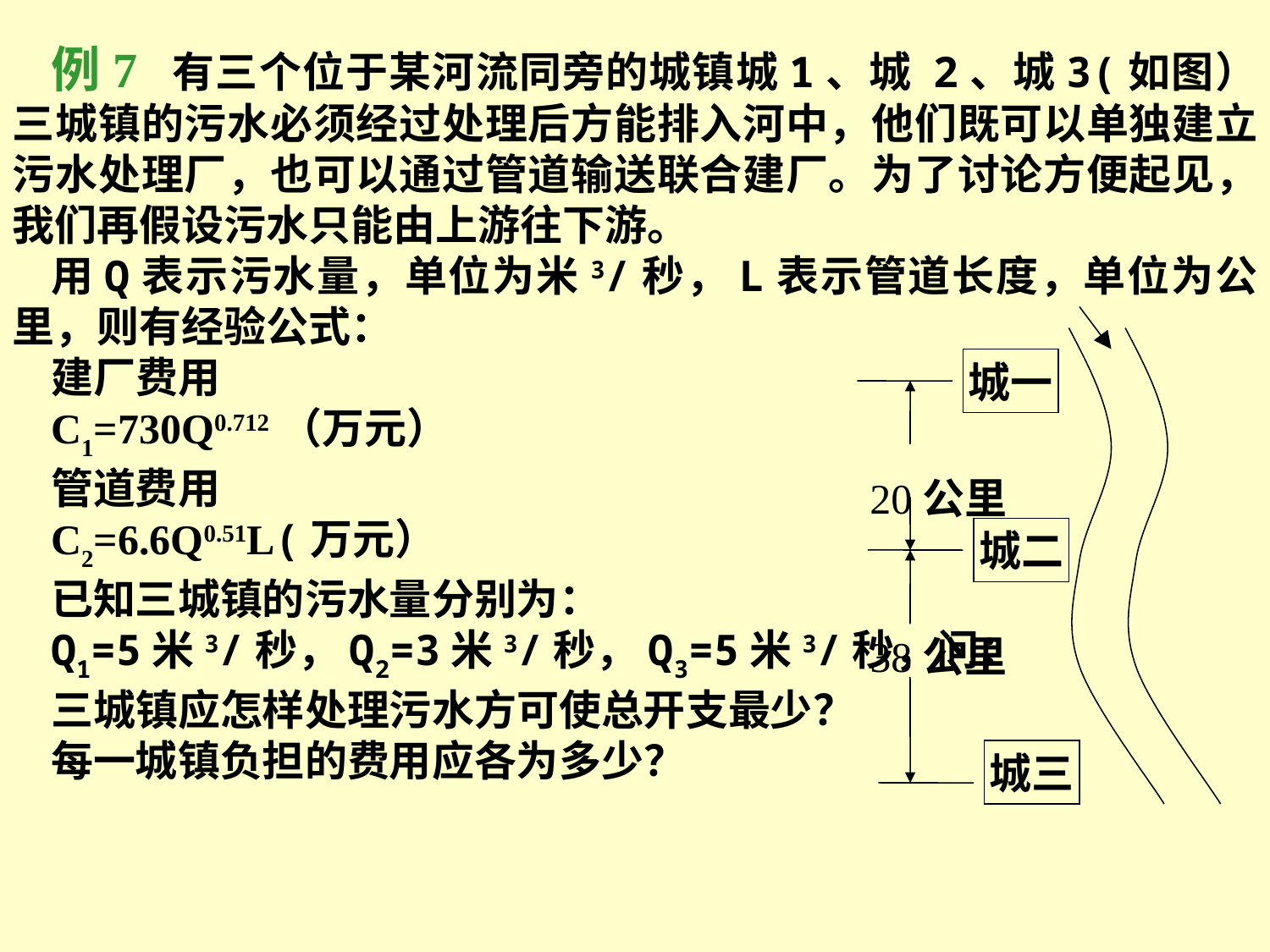

例7  有三个位于某河流同旁的城镇城1、城 2、城3(如图）三城镇的污水必须经过处理后方能排入河中，他们既可以单独建立污水处理厂，也可以通过管道输送联合建厂。为了讨论方便起见，我们再假设污水只能由上游往下游。
用Q表示污水量，单位为米3/秒，L表示管道长度，单位为公里，则有经验公式：
建厂费用
C1=730Q0.712（万元）
管道费用
C2=6.6Q0.51L(万元）
已知三城镇的污水量分别为：
Q1=5米3/秒，Q2=3米3/秒，Q3=5米3/秒，问：
三城镇应怎样处理污水方可使总开支最少？
每一城镇负担的费用应各为多少？

城一

    20公里

城二

       38公里

城三